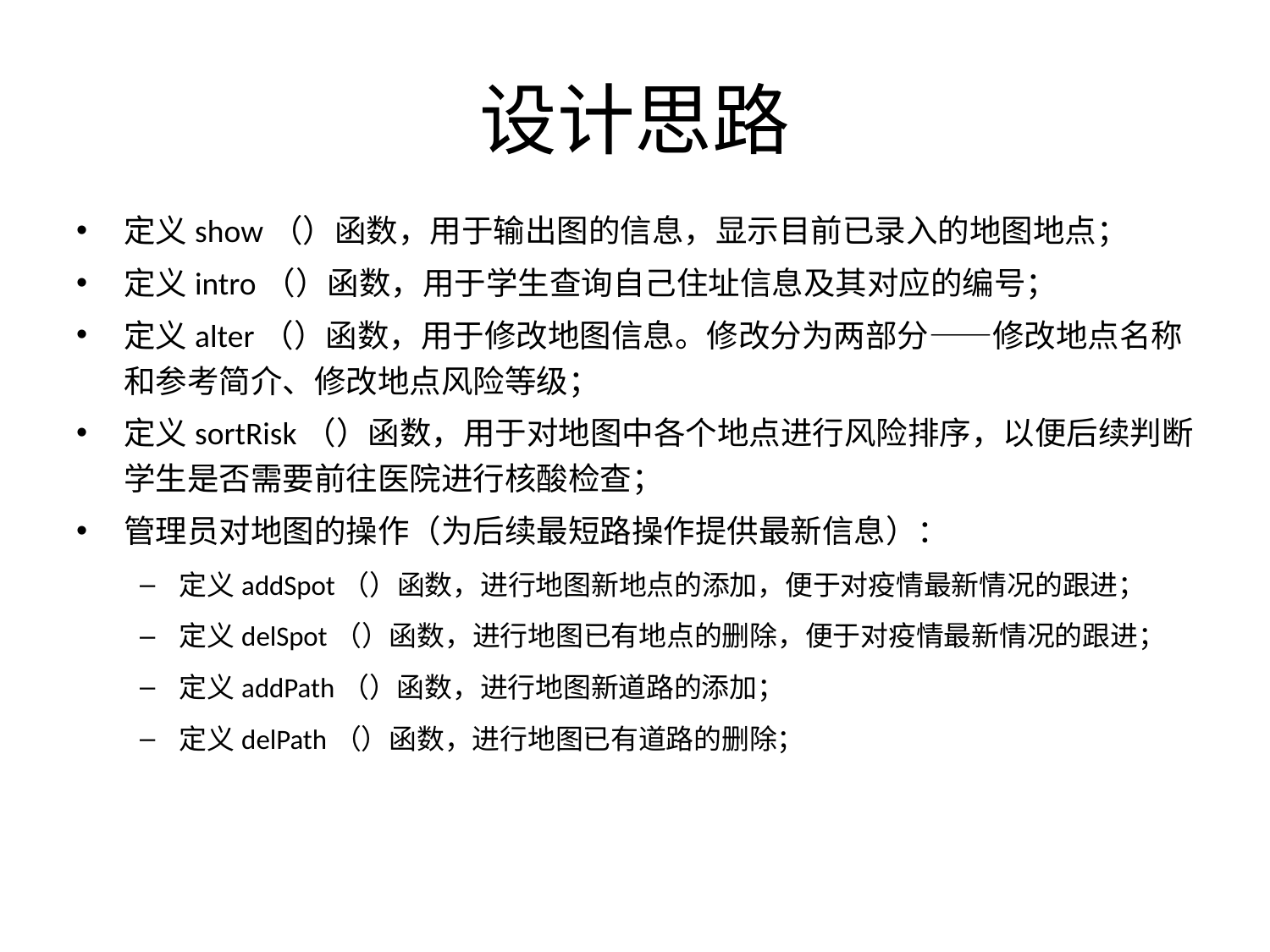

# 设计思路
定义show（）函数，用于输出图的信息，显示目前已录入的地图地点；
定义intro（）函数，用于学生查询自己住址信息及其对应的编号；
定义alter（）函数，用于修改地图信息。修改分为两部分——修改地点名称和参考简介、修改地点风险等级；
定义sortRisk（）函数，用于对地图中各个地点进行风险排序，以便后续判断学生是否需要前往医院进行核酸检查；
管理员对地图的操作（为后续最短路操作提供最新信息）：
定义addSpot（）函数，进行地图新地点的添加，便于对疫情最新情况的跟进；
定义delSpot（）函数，进行地图已有地点的删除，便于对疫情最新情况的跟进；
定义addPath（）函数，进行地图新道路的添加；
定义delPath（）函数，进行地图已有道路的删除；